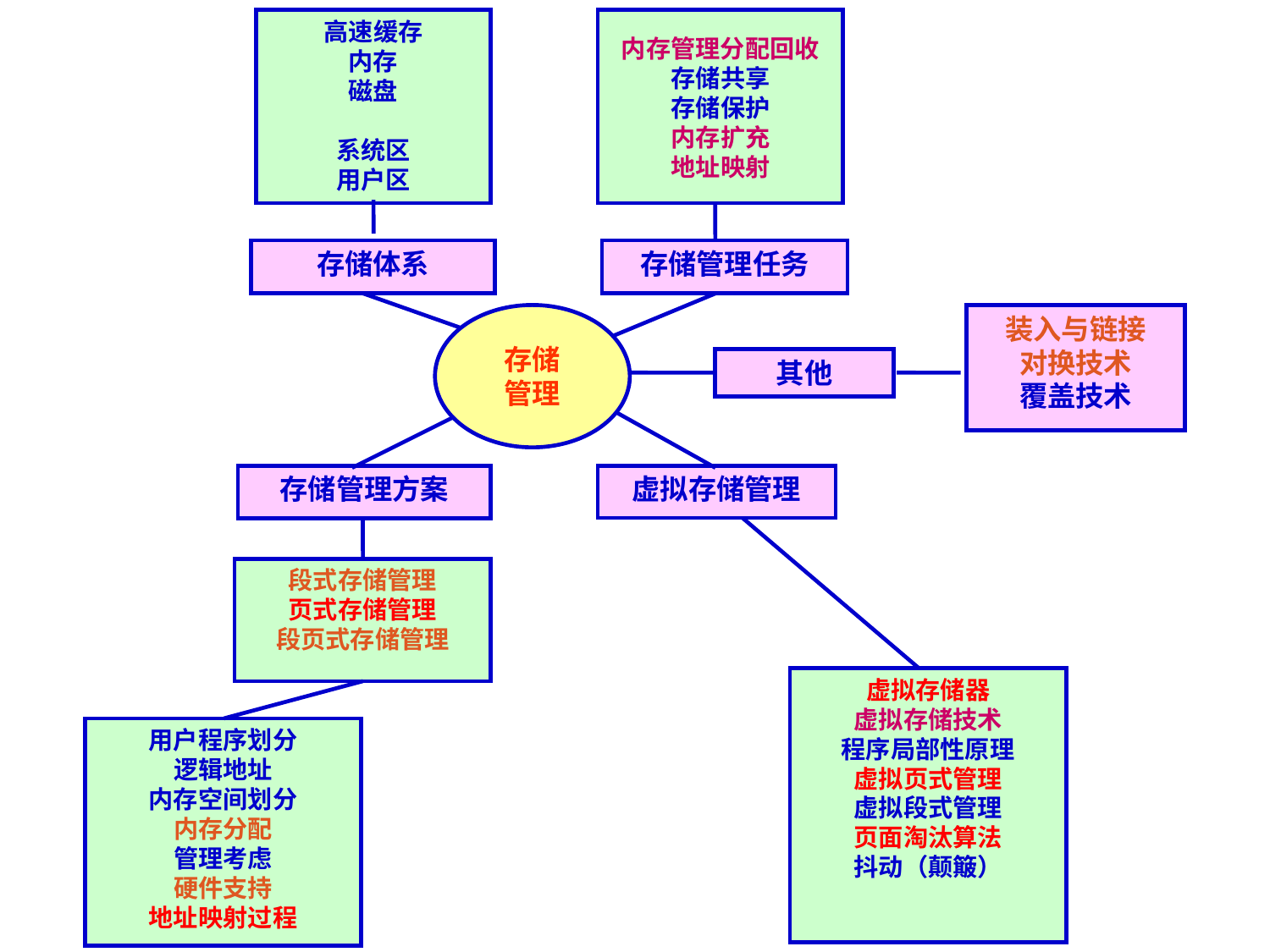

高速缓存
内存
磁盘

系统区
用户区

内存管理分配回收
存储共享
存储保护
内存扩充
地址映射

存储体系
存储管理任务

存储
管理
装入与链接
对换技术
覆盖技术

其他

存储管理方案
虚拟存储管理

段式存储管理
页式存储管理
段页式存储管理
虚拟存储器
虚拟存储技术
程序局部性原理
虚拟页式管理
虚拟段式管理
页面淘汰算法
抖动（颠簸）

用户程序划分
逻辑地址
内存空间划分
内存分配
管理考虑
硬件支持
地址映射过程